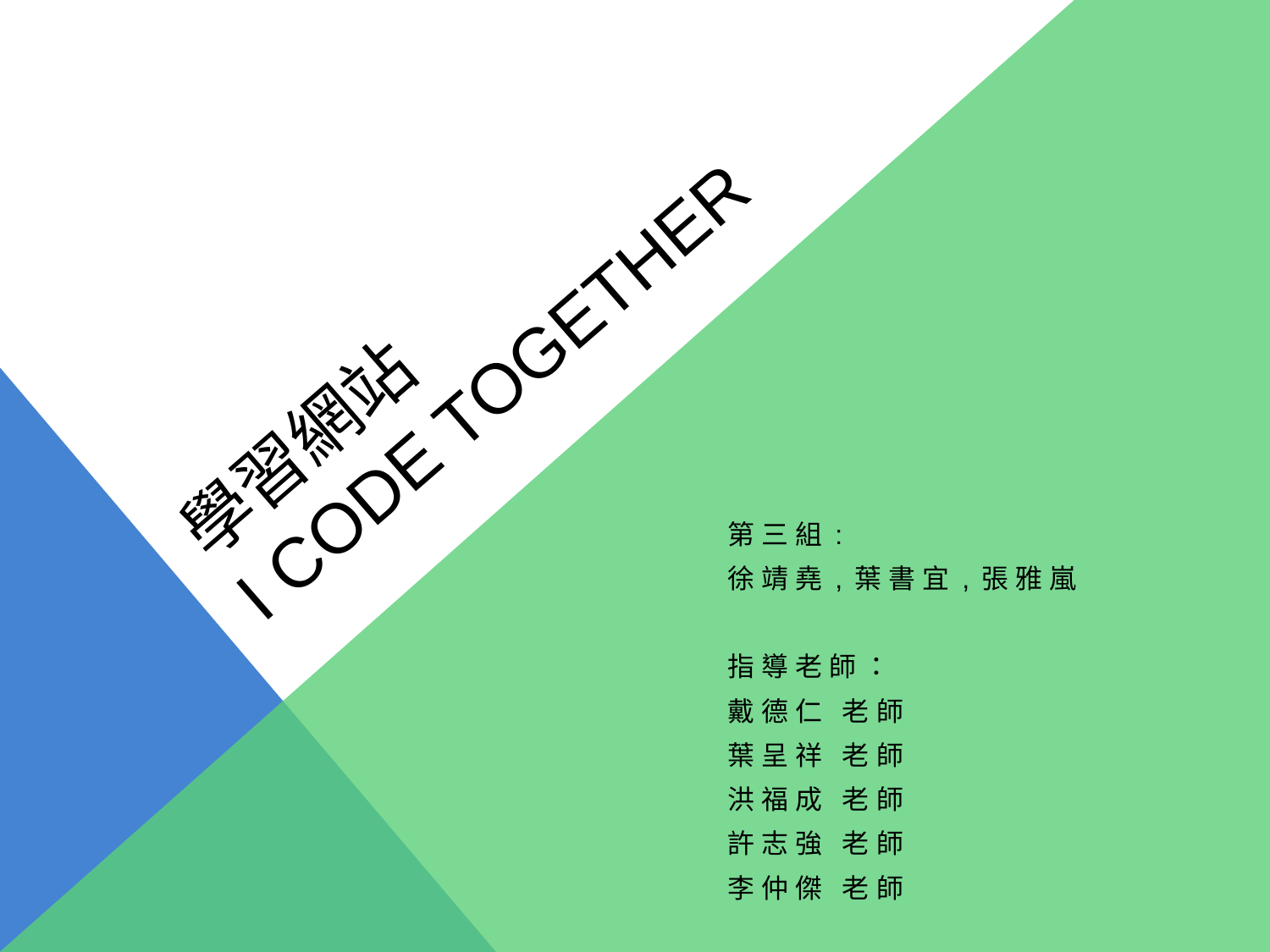

# 學習網站 I code together
第三組:
徐靖堯,葉書宜,張雅嵐

指導老師：
戴德仁 老師
葉呈祥 老師
洪福成 老師
許志強 老師
李仲傑 老師